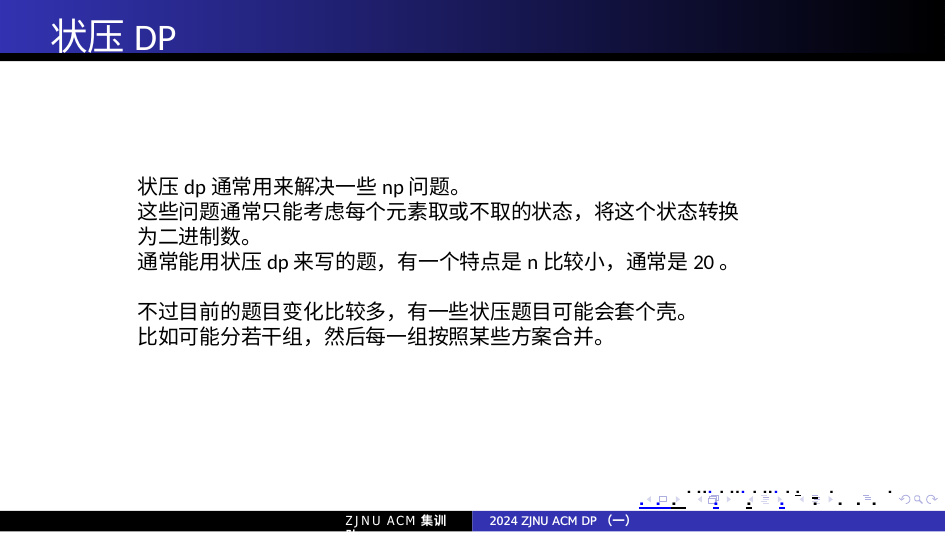

状压DP
状压dp通常用来解决一些np问题。
这些问题通常只能考虑每个元素取或不取的状态，将这个状态转换为二进制数。
通常能用状压dp来写的题，有一个特点是n比较小，通常是20。
不过目前的题目变化比较多，有一些状压题目可能会套个壳。
比如可能分若干组，然后每一组按照某些方案合并。
. . . ................. . .. . . .
2024 ZJNU ACM DP（一）
ZJNU ACM集训队